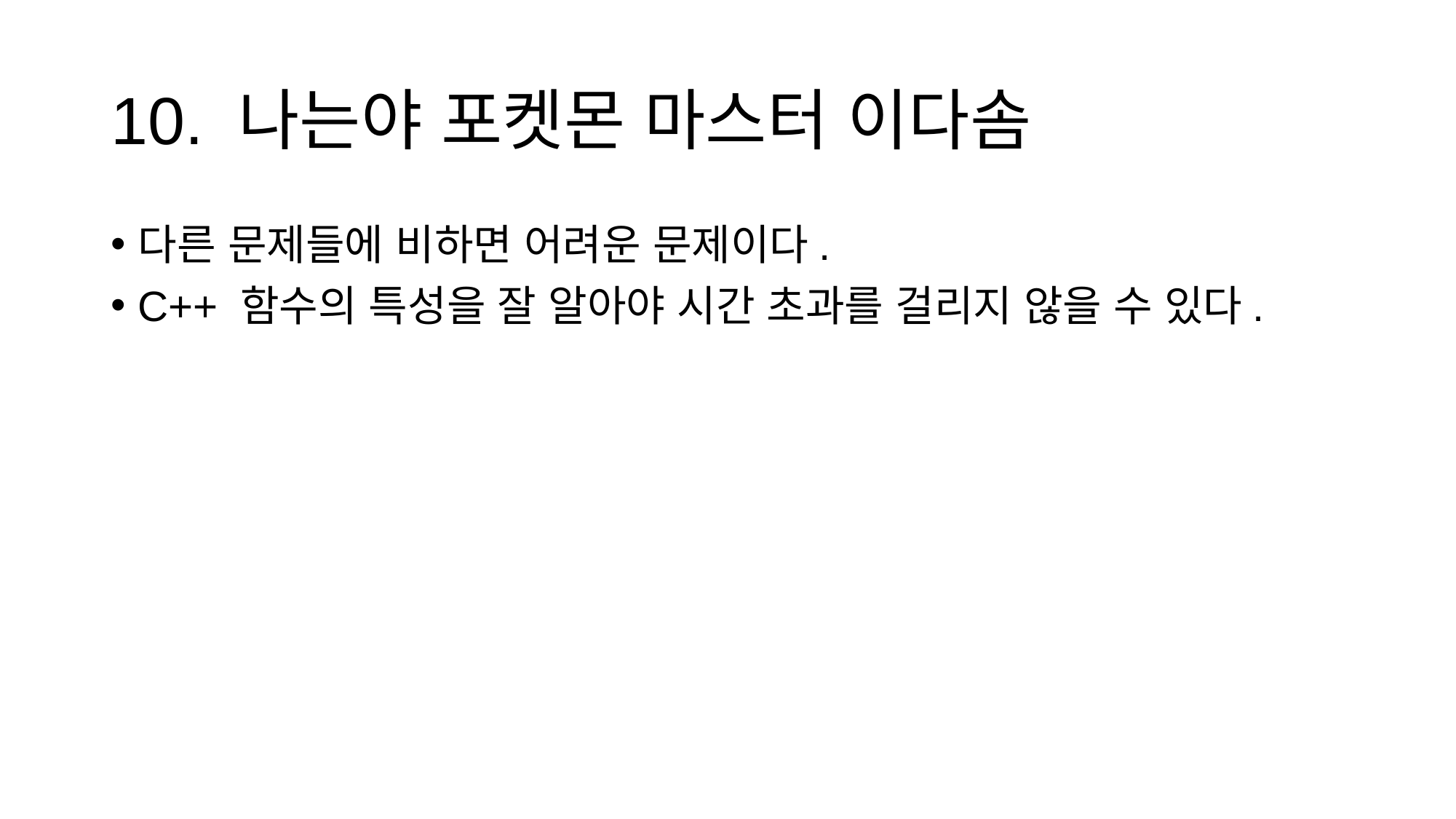

# 10. 나는야 포켓몬 마스터 이다솜
다른 문제들에 비하면 어려운 문제이다.
C++ 함수의 특성을 잘 알아야 시간 초과를 걸리지 않을 수 있다.